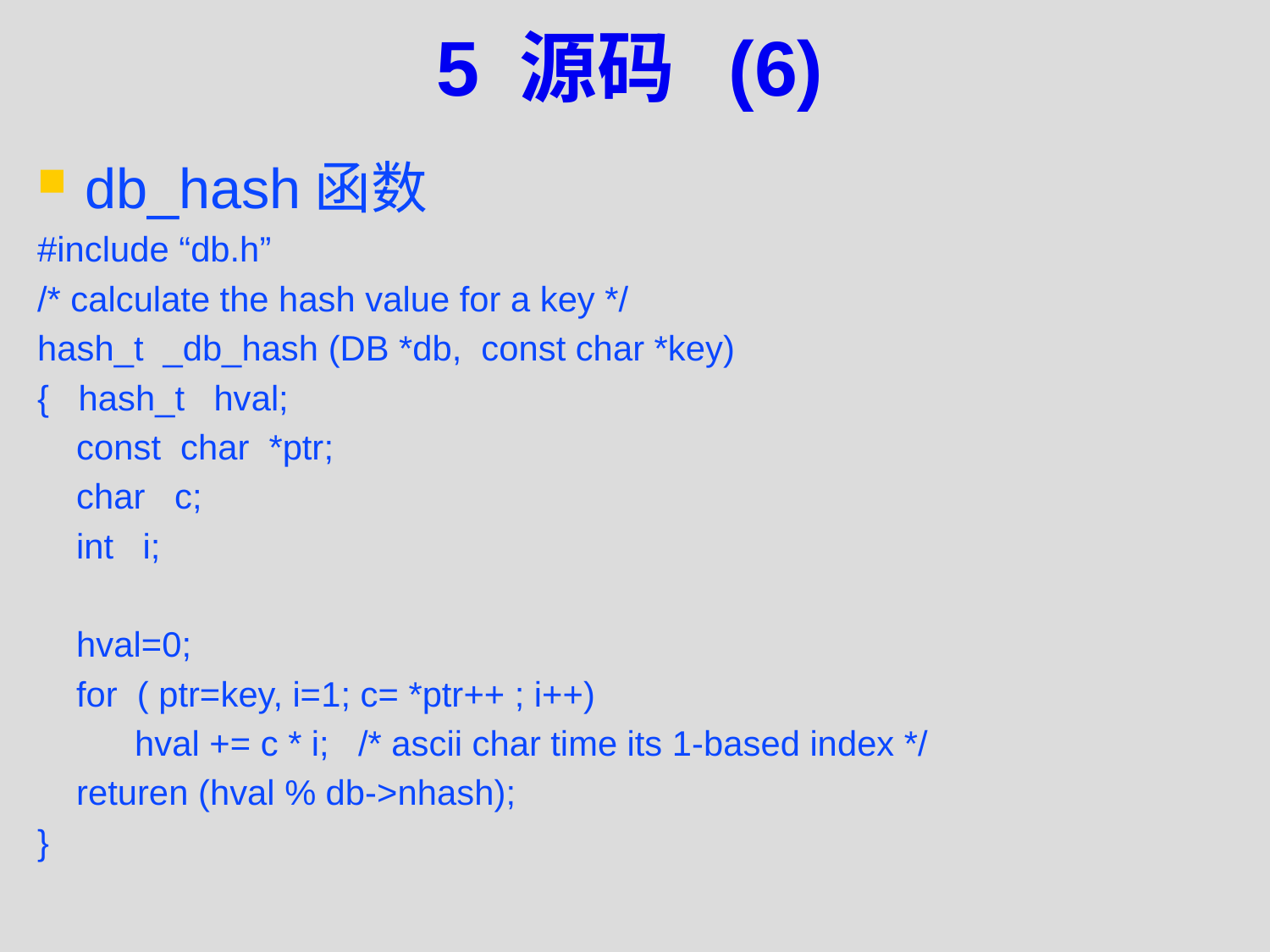

# 5 源码  (6)
db_hash函数
#include “db.h”
/* calculate the hash value for a key */
hash_t  _db_hash (DB *db,  const char *key)
{   hash_t   hval;
    const  char  *ptr;
    char   c;
    int   i;

    hval=0;
    for  ( ptr=key, i=1; c= *ptr++ ; i++)
          hval += c * i;   /* ascii char time its 1-based index */
    returen (hval % db->nhash);
}